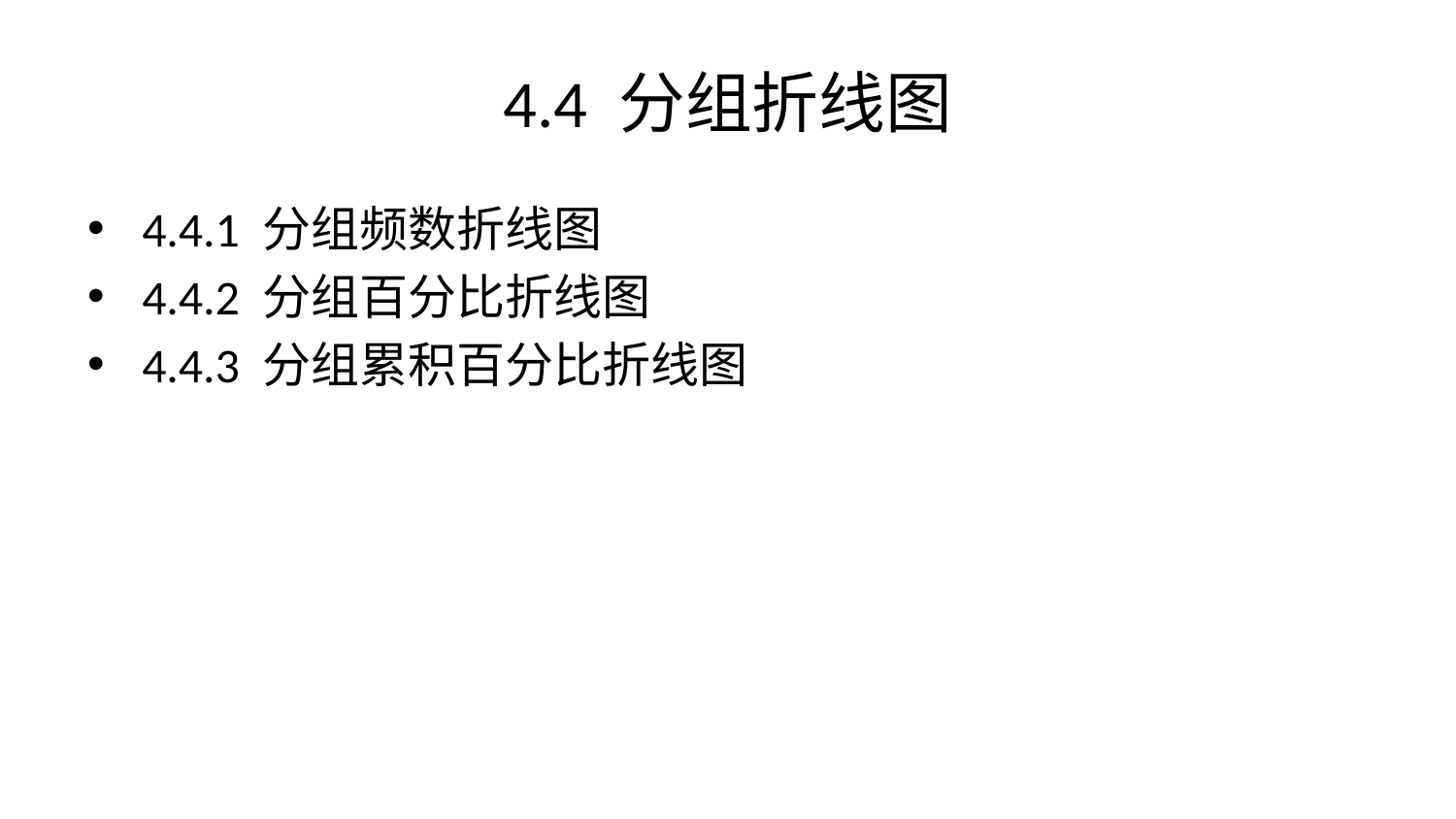

# 4.4 分组折线图
4.4.1 分组频数折线图
4.4.2 分组百分比折线图
4.4.3 分组累积百分比折线图